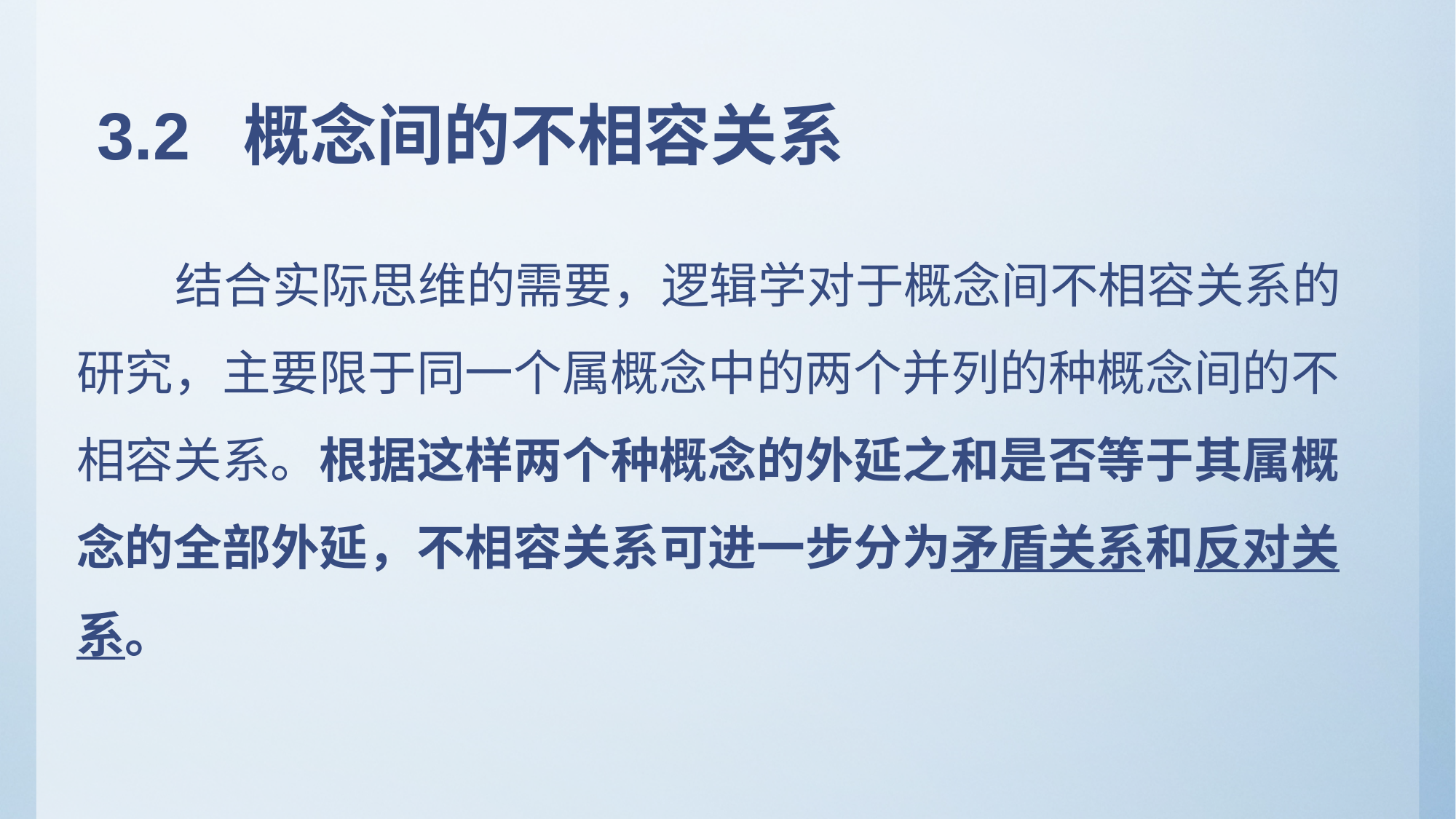

# 3.2  概念间的不相容关系
        结合实际思维的需要，逻辑学对于概念间不相容关系的研究，主要限于同一个属概念中的两个并列的种概念间的不相容关系。根据这样两个种概念的外延之和是否等于其属概念的全部外延，不相容关系可进一步分为矛盾关系和反对关系。